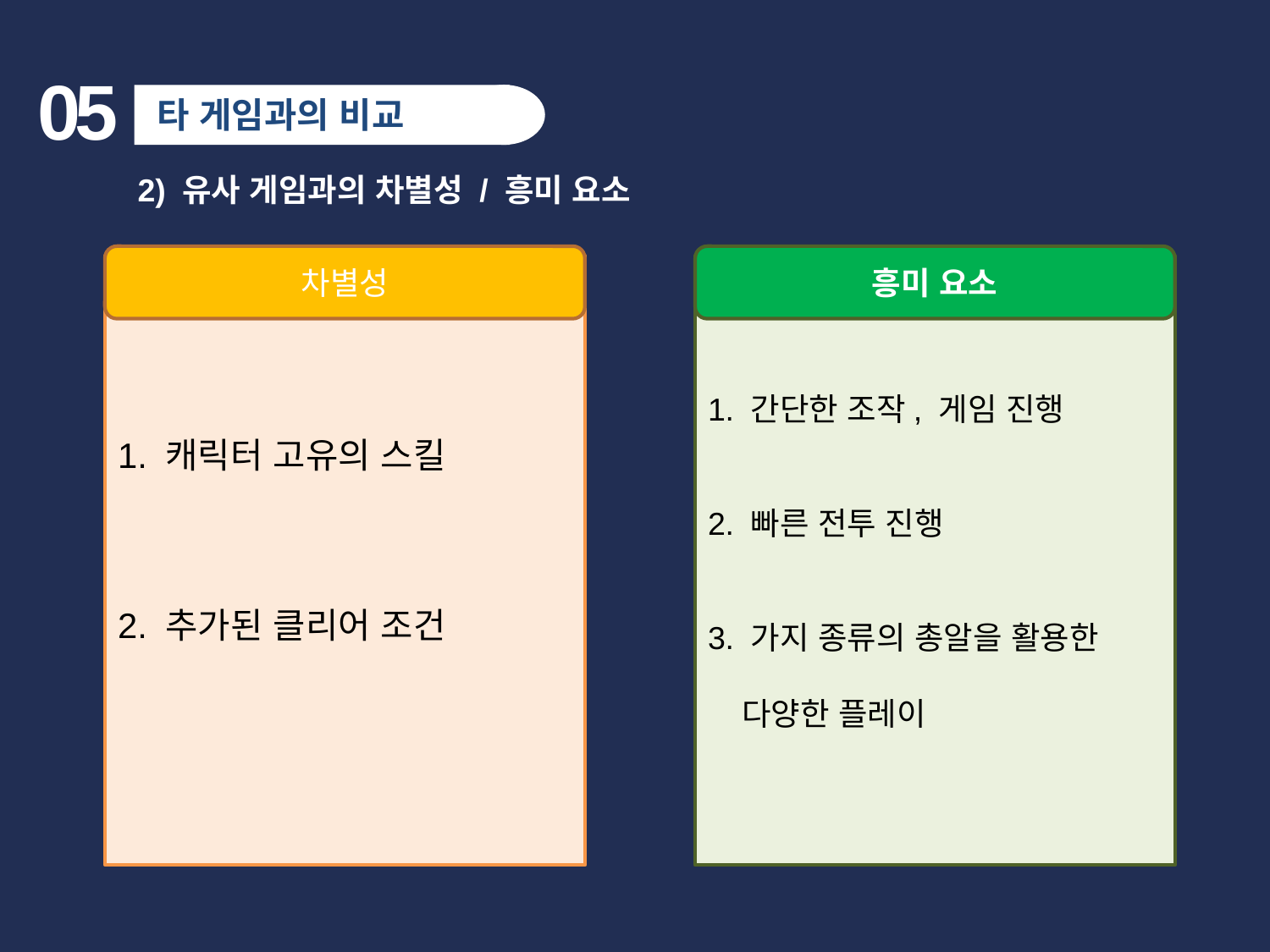

05

타 게임과의 비교
2) 유사 게임과의 차별성 / 흥미 요소
차별성
흥미 요소

1. 캐릭터 고유의 스킬

2. 추가된 클리어 조건

1. 간단한 조작, 게임 진행

2. 빠른 전투 진행

3. 가지 종류의 총알을 활용한
   다양한 플레이